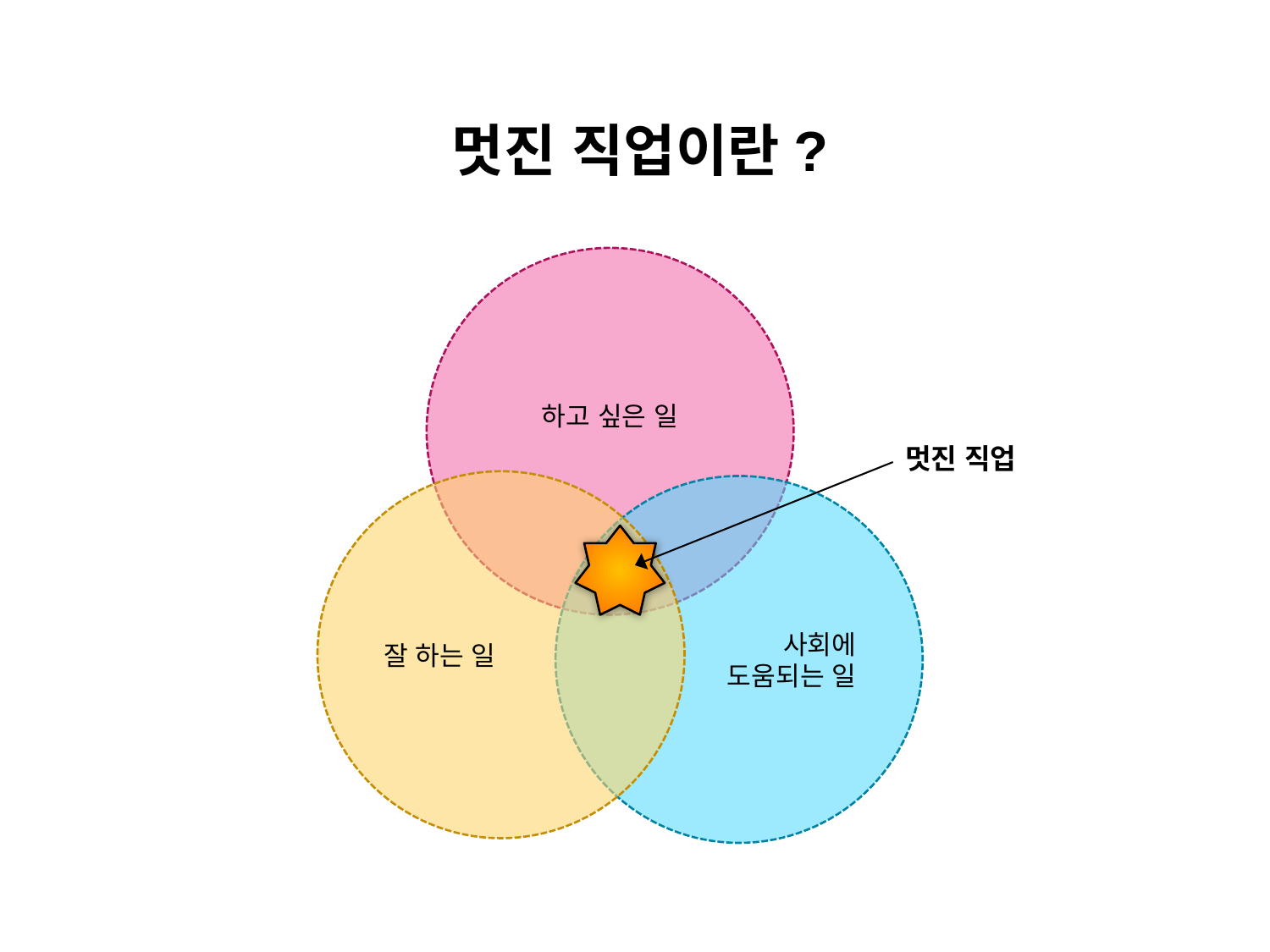

멋진 직업이란?
하고 싶은 일

멋진 직업
잘 하는 일

사회에
도움되는 일